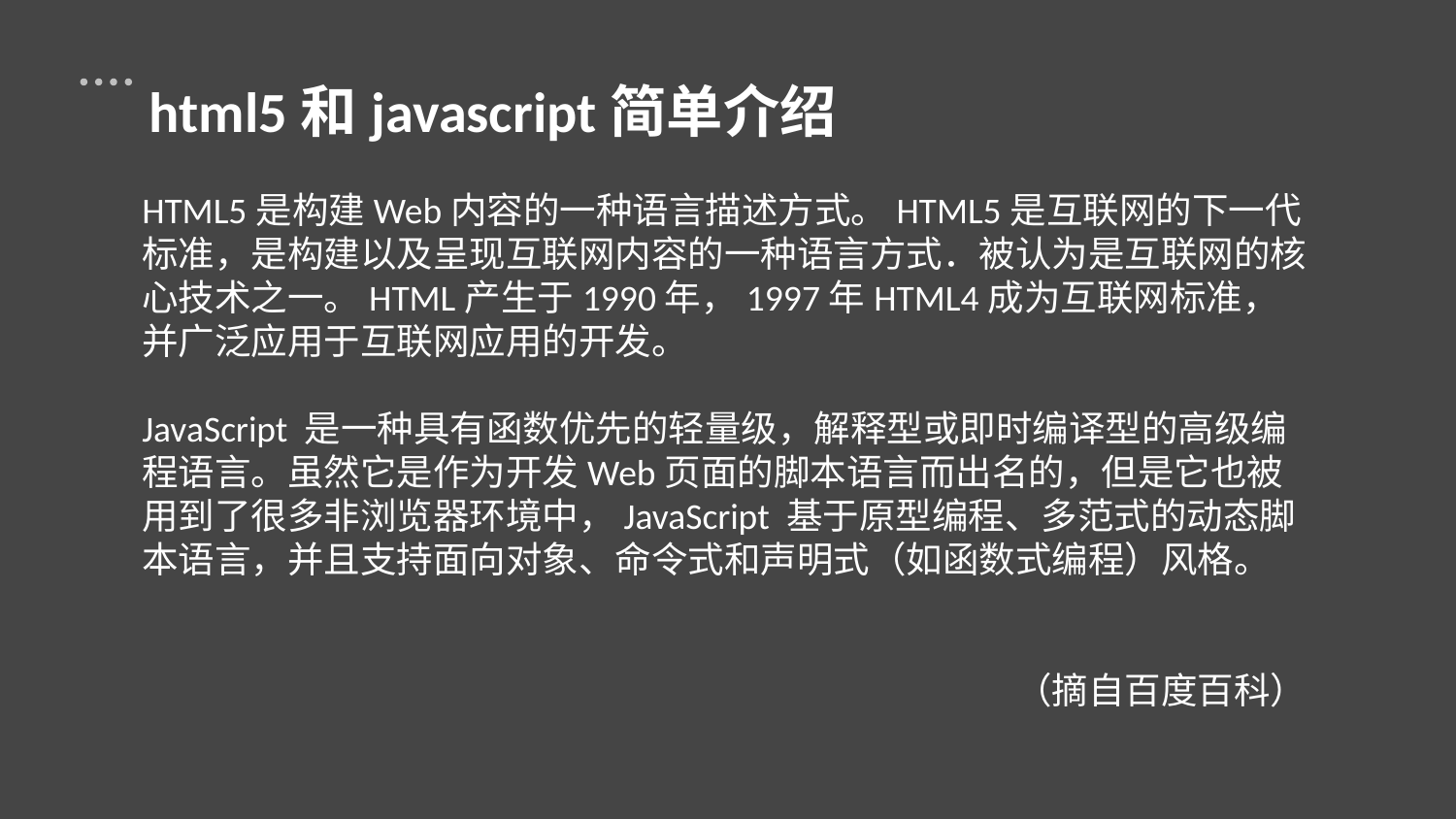

html5和javascript简单介绍
HTML5是构建Web内容的一种语言描述方式。HTML5是互联网的下一代标准，是构建以及呈现互联网内容的一种语言方式．被认为是互联网的核心技术之一。HTML产生于1990年，1997年HTML4成为互联网标准，并广泛应用于互联网应用的开发。

JavaScript 是一种具有函数优先的轻量级，解释型或即时编译型的高级编程语言。虽然它是作为开发Web页面的脚本语言而出名的，但是它也被用到了很多非浏览器环境中，JavaScript 基于原型编程、多范式的动态脚本语言，并且支持面向对象、命令式和声明式（如函数式编程）风格。

						（摘自百度百科）